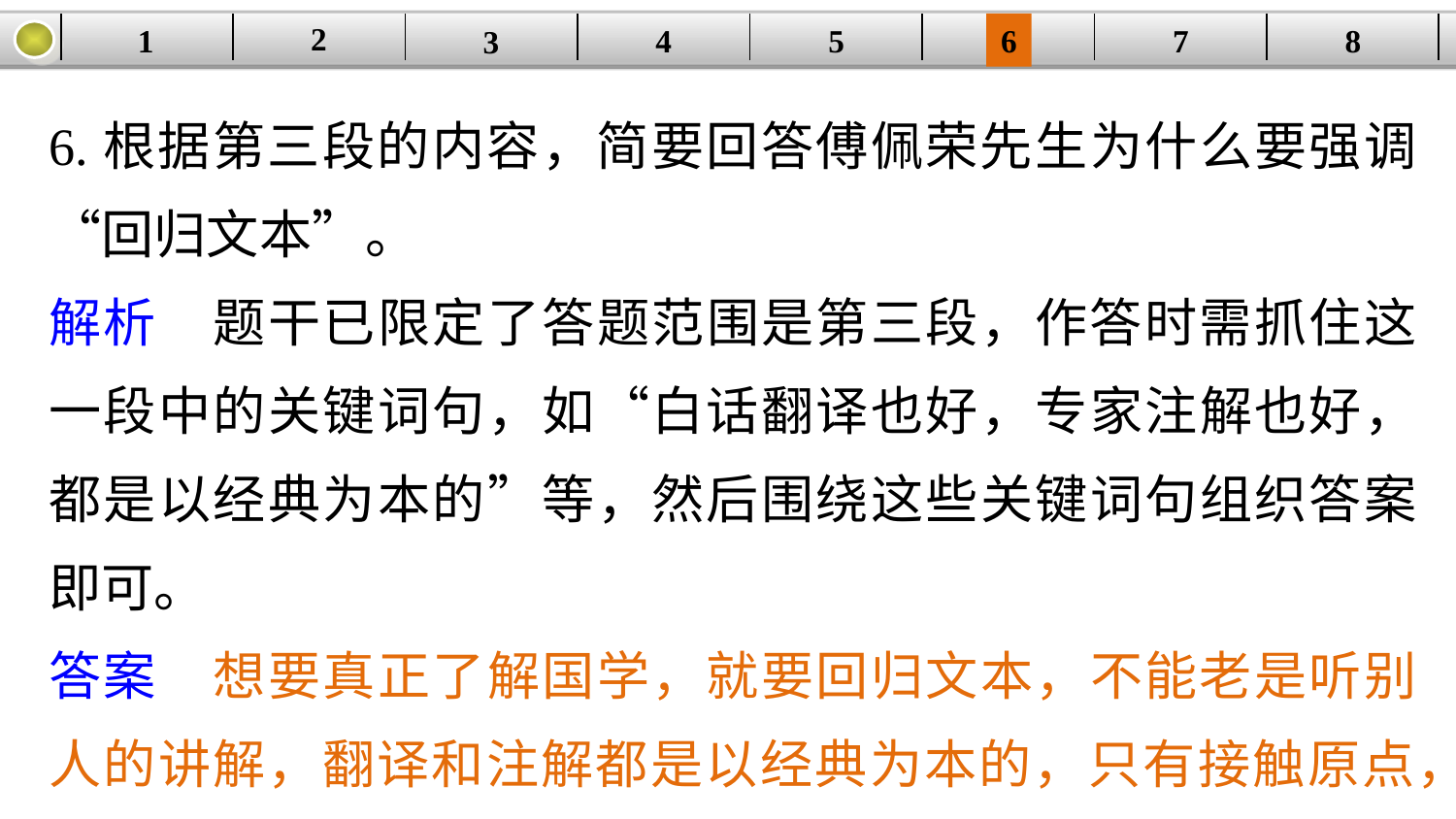

2
1
8
7
6
|  |  |  |  |  |  |  |  |
| --- | --- | --- | --- | --- | --- | --- | --- |
5
4
3

6.根据第三段的内容，简要回答傅佩荣先生为什么要强调“回归文本”。
解析　题干已限定了答题范围是第三段，作答时需抓住这一段中的关键词句，如“白话翻译也好，专家注解也好，都是以经典为本的”等，然后围绕这些关键词句组织答案即可。
答案　想要真正了解国学，就要回归文本，不能老是听别人的讲解，翻译和注解都是以经典为本的，只有接触原点，回归文本，才能最准确、最全面地掌握国学知识。